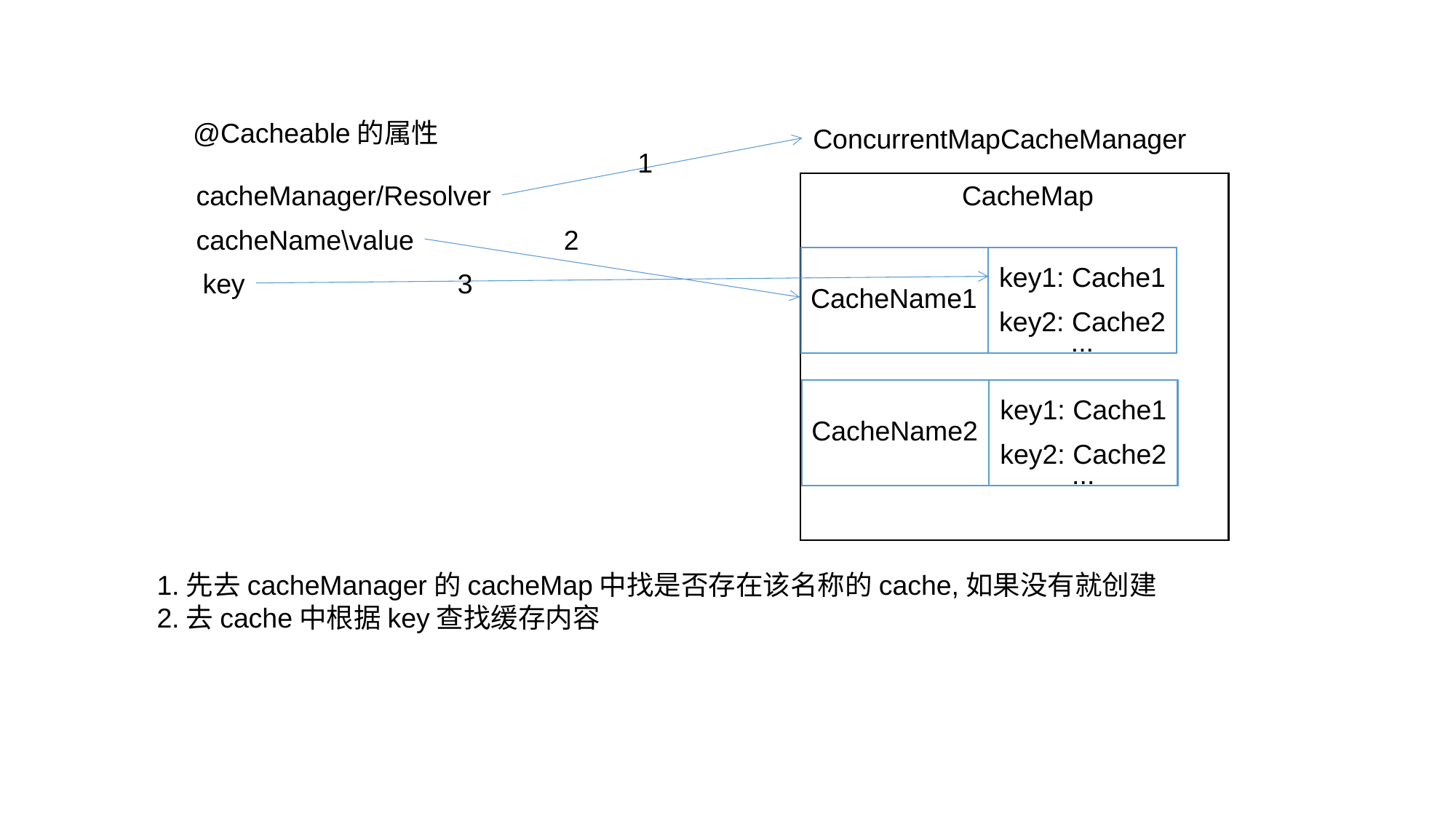

@Cacheable的属性
ConcurrentMapCacheManager
1
cacheManager/Resolver

CacheMap
cacheName\value
2

key1: Cache1
CacheName1
key2: Cache2
...
3
key

key1: Cache1
CacheName2
key2: Cache2
...
1.先去cacheManager的cacheMap中找是否存在该名称的cache,如果没有就创建
2.去cache中根据key查找缓存内容